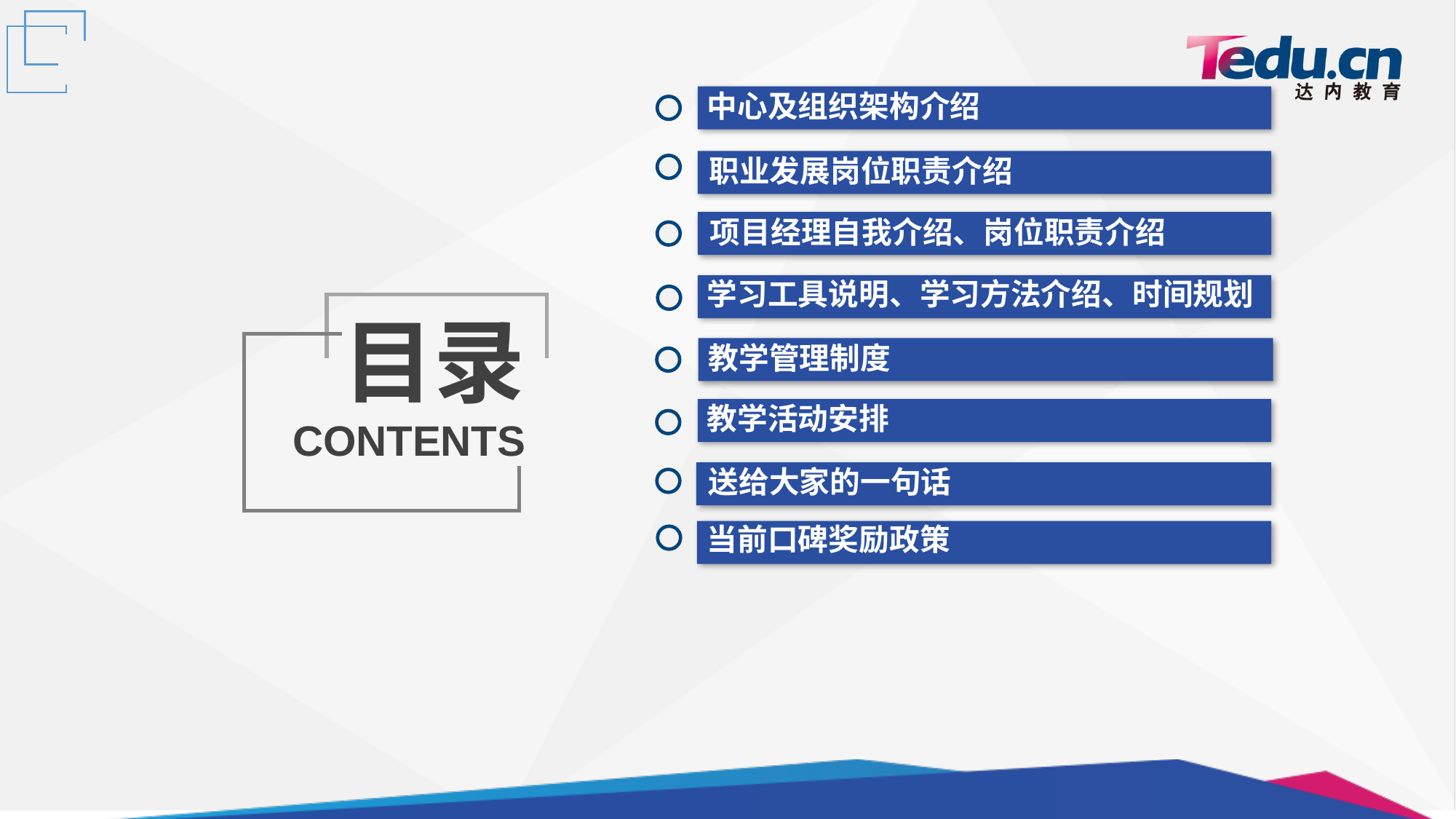

中心及组织架构介绍

职业发展岗位职责介绍

项目经理自我介绍、岗位职责介绍

学习工具说明、学习方法介绍、时间规划

教学管理制度

教学活动安排

送给大家的一句话

当前口碑奖励政策